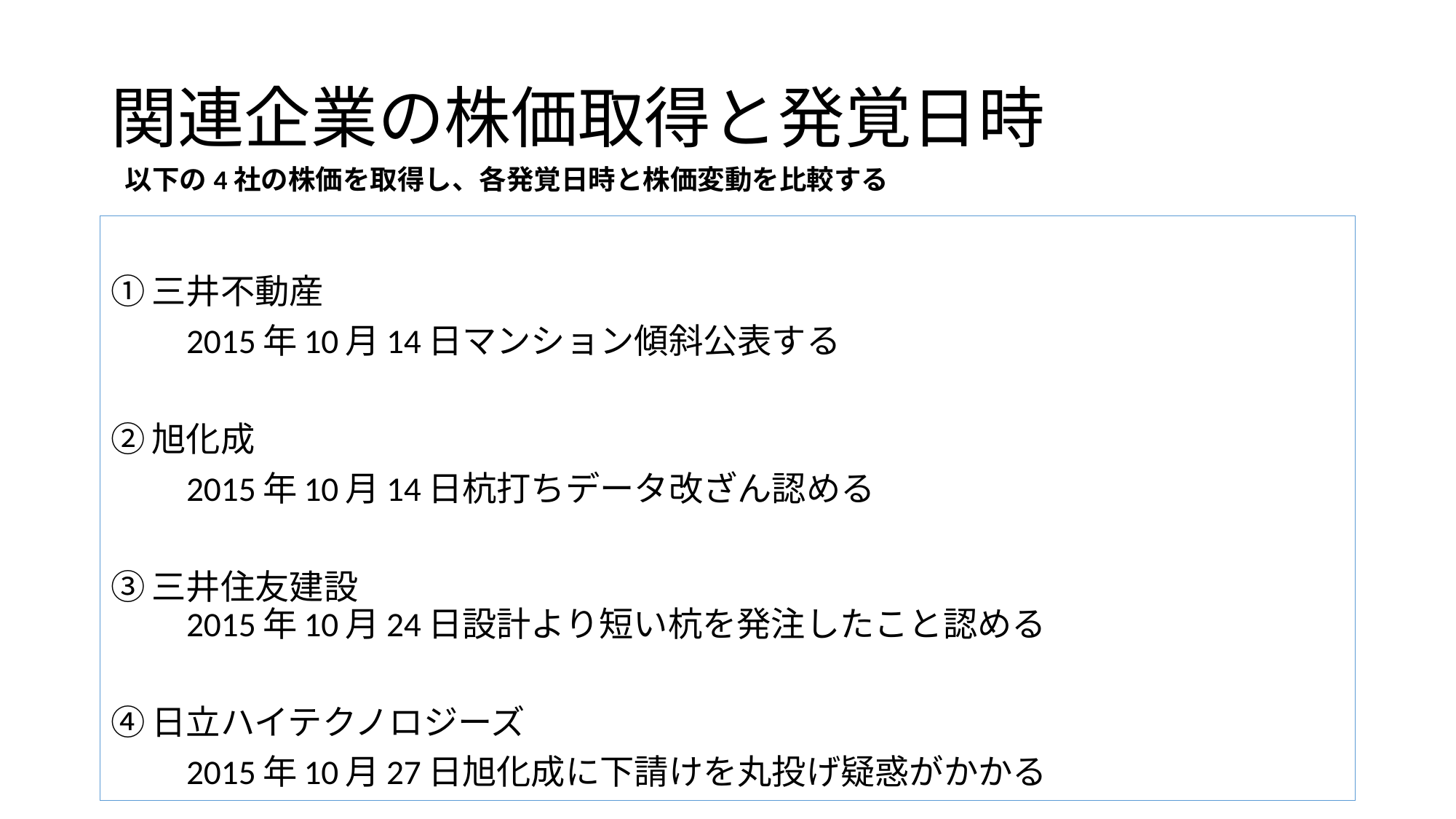

# 関連企業の株価取得と発覚日時
以下の4社の株価を取得し、各発覚日時と株価変動を比較する

①三井不動産
　　2015年10月14日マンション傾斜公表する

②旭化成
　　2015年10月14日杭打ちデータ改ざん認める

③三井住友建設　
　　2015年10月24日設計より短い杭を発注したこと認める

④日立ハイテクノロジーズ
　　2015年10月27日旭化成に下請けを丸投げ疑惑がかかる